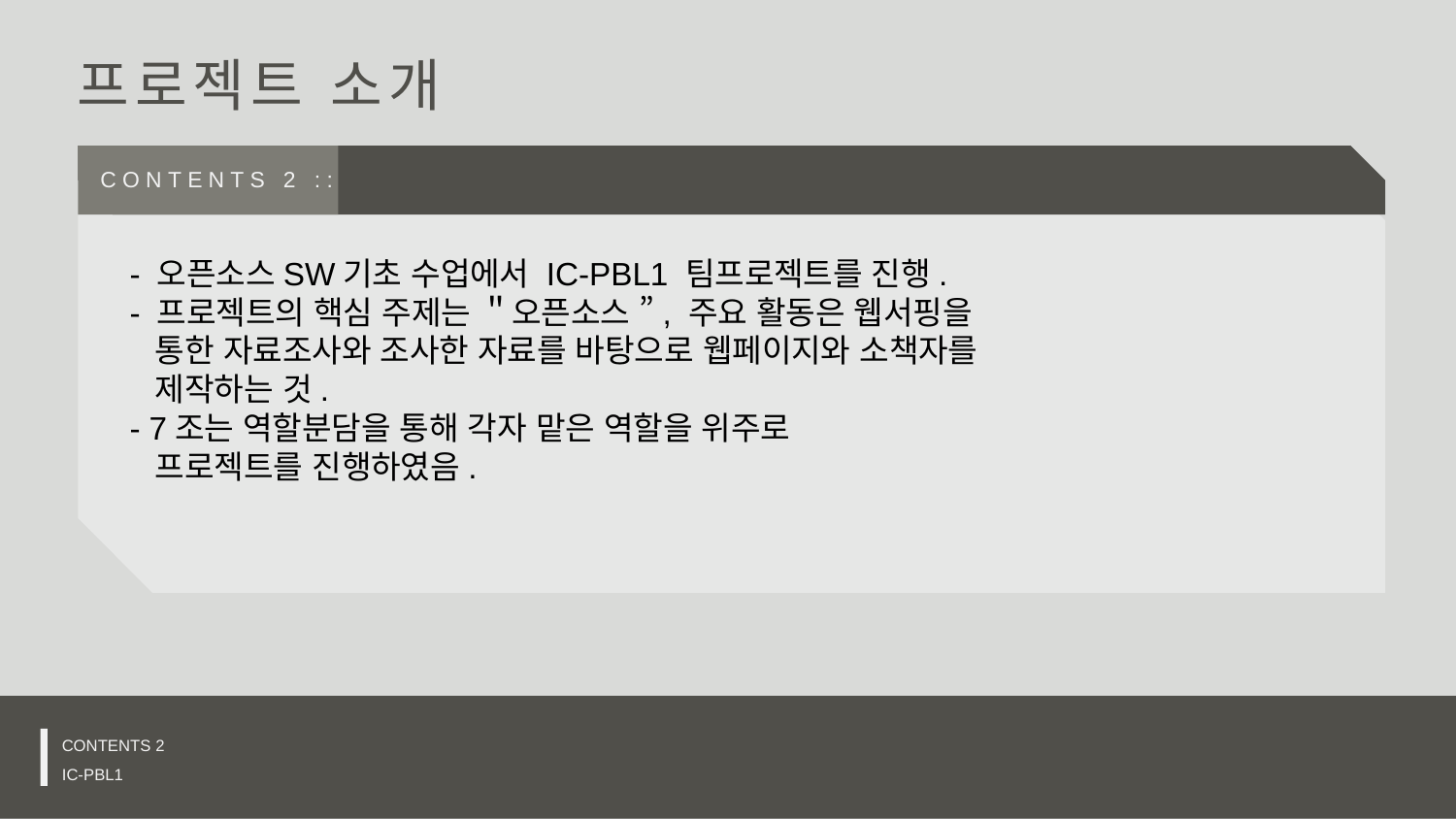

프로젝트 소개
- 오픈소스SW기초 수업에서 IC-PBL1 팀프로젝트를 진행.
- 프로젝트의 핵심 주제는 ＂오픈소스 ”, 주요 활동은 웹서핑을
  통한 자료조사와 조사한 자료를 바탕으로 웹페이지와 소책자를
  제작하는 것.
- 7조는 역할분담을 통해 각자 맡은 역할을 위주로
  프로젝트를 진행하였음.

CONTENTS 2 ::

1
CONTENTS 2
IC-PBL1